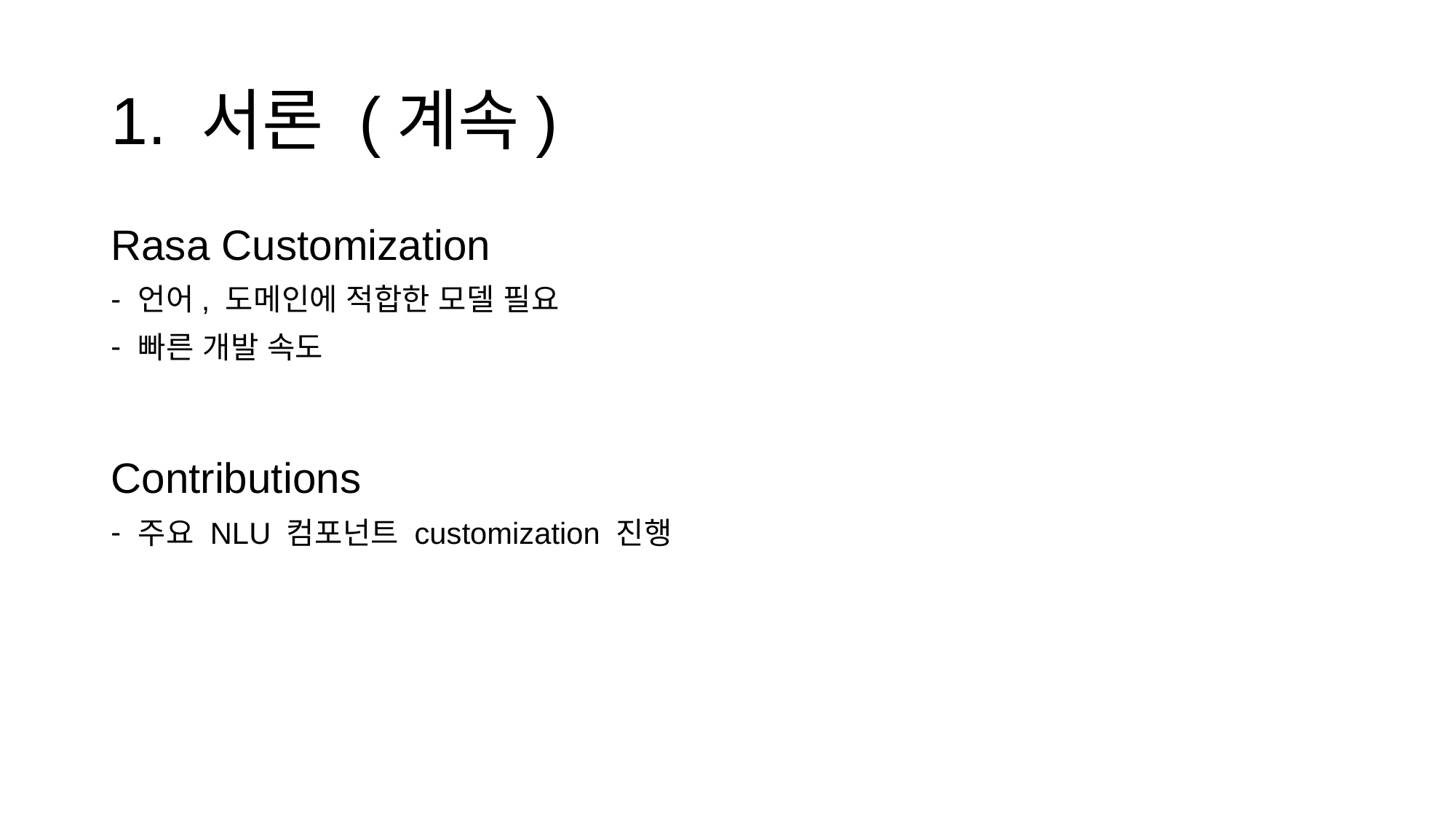

# 1. 서론 (계속)
Rasa Customization
언어, 도메인에 적합한 모델 필요
빠른 개발 속도
Contributions
주요 NLU 컴포넌트 customization 진행